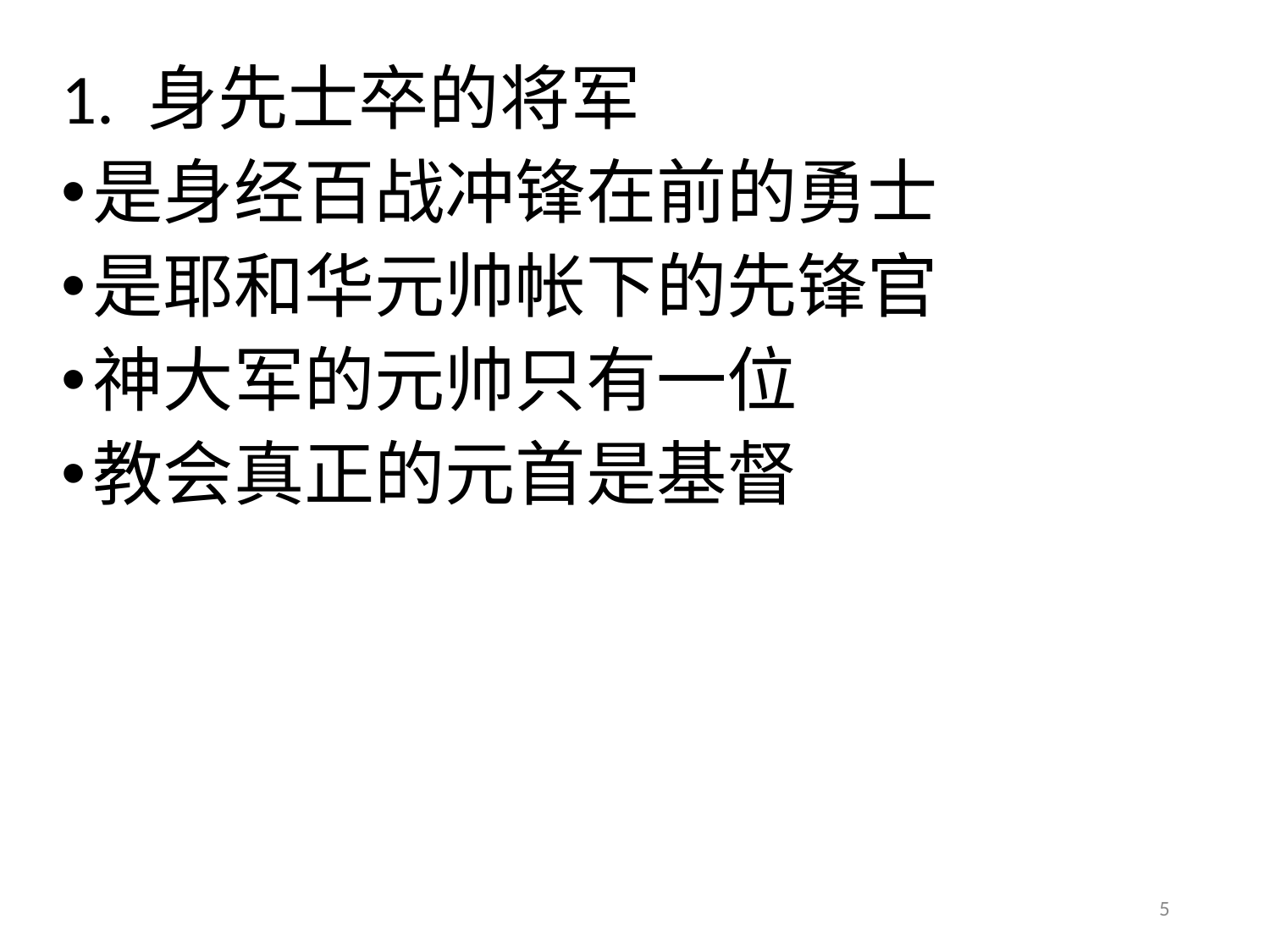

# 1. 身先士卒的将军
是身经百战冲锋在前的勇士
是耶和华元帅帐下的先锋官
神大军的元帅只有一位
教会真正的元首是基督

5